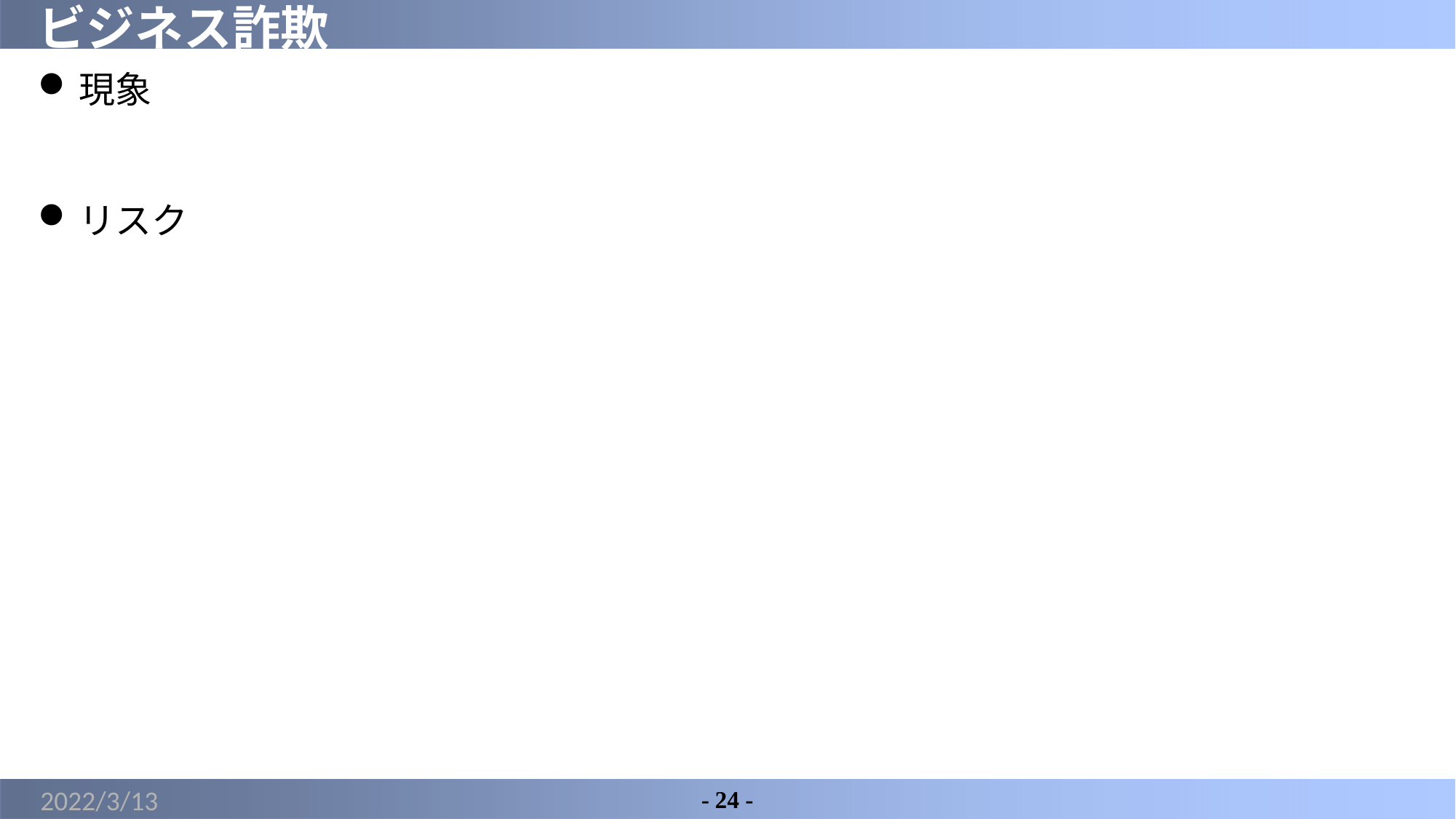

# ビジネス詐欺
現象

リスク

2022/3/13
- 24 -